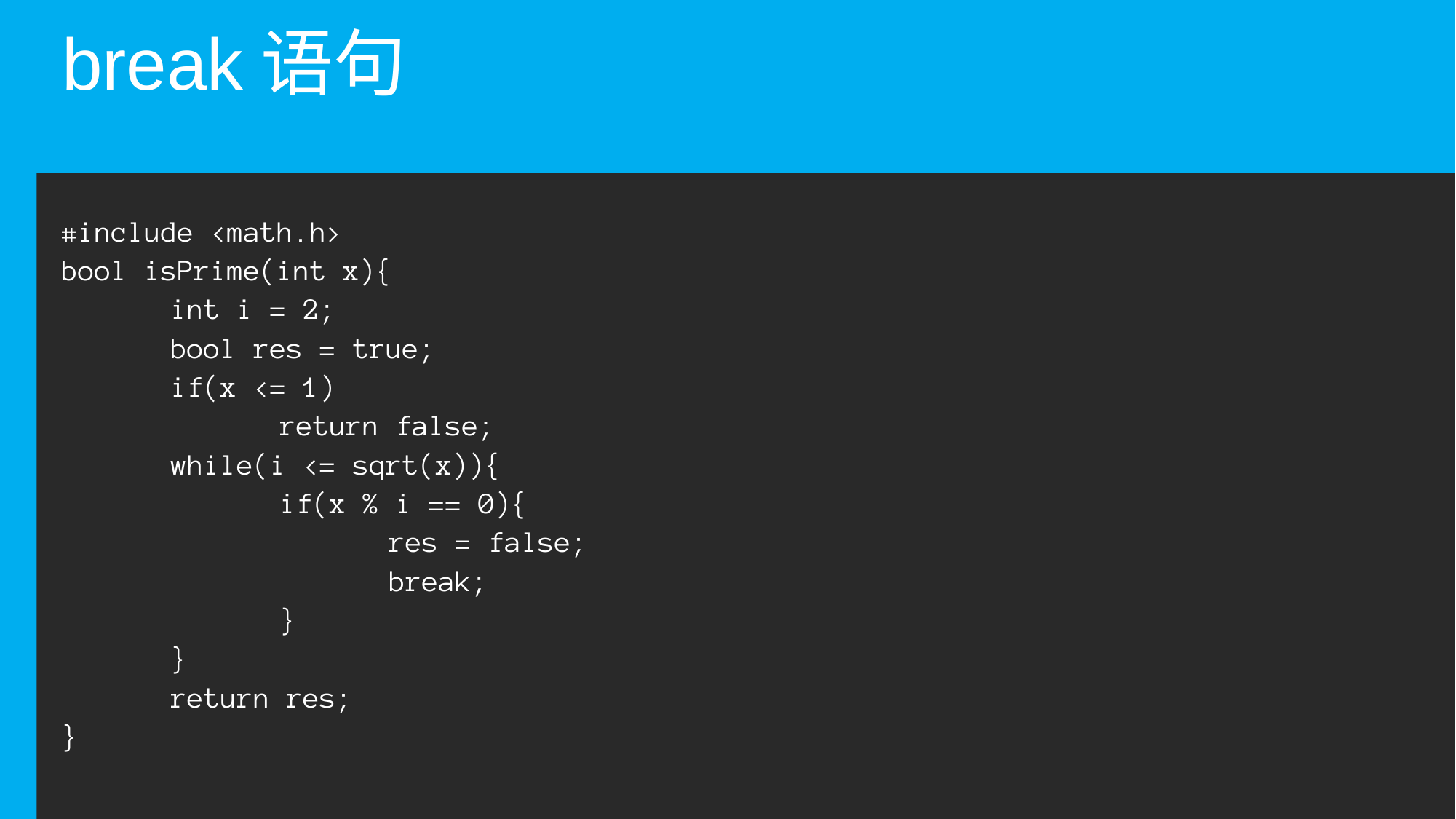

# break语句
#include <math.h>
bool isPrime(int x){
	int i = 2;
	bool res = true;
	if(x <= 1)
		return false;
 	while(i <= sqrt(x)){
		if(x % i == 0){
			res = false;
			break;
		}
	}
	return res;
}